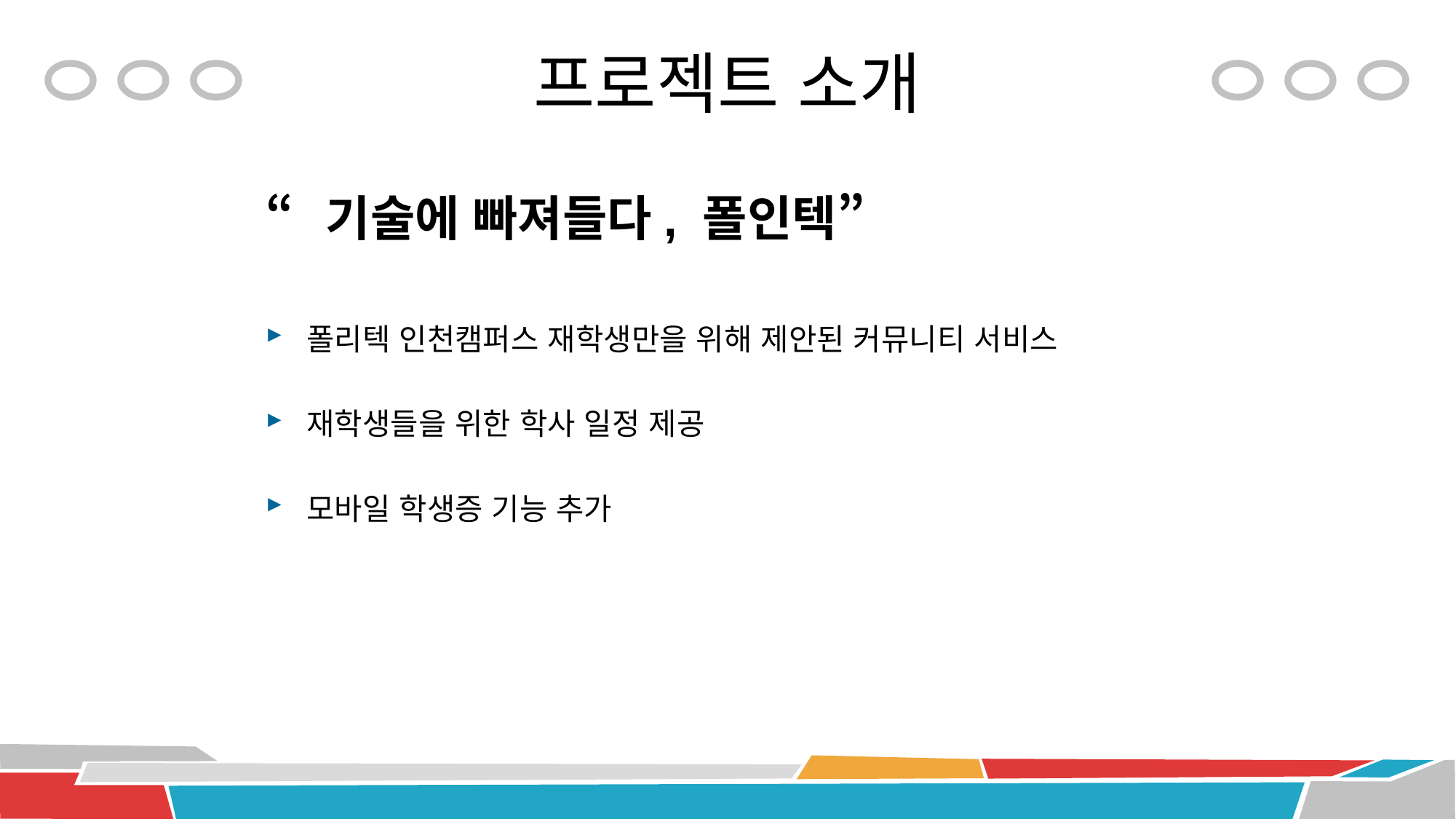

# 프로젝트 소개
“기술에 빠져들다, 폴인텍”

폴리텍 인천캠퍼스 재학생만을 위해 제안된 커뮤니티 서비스

재학생들을 위한 학사 일정 제공

모바일 학생증 기능 추가